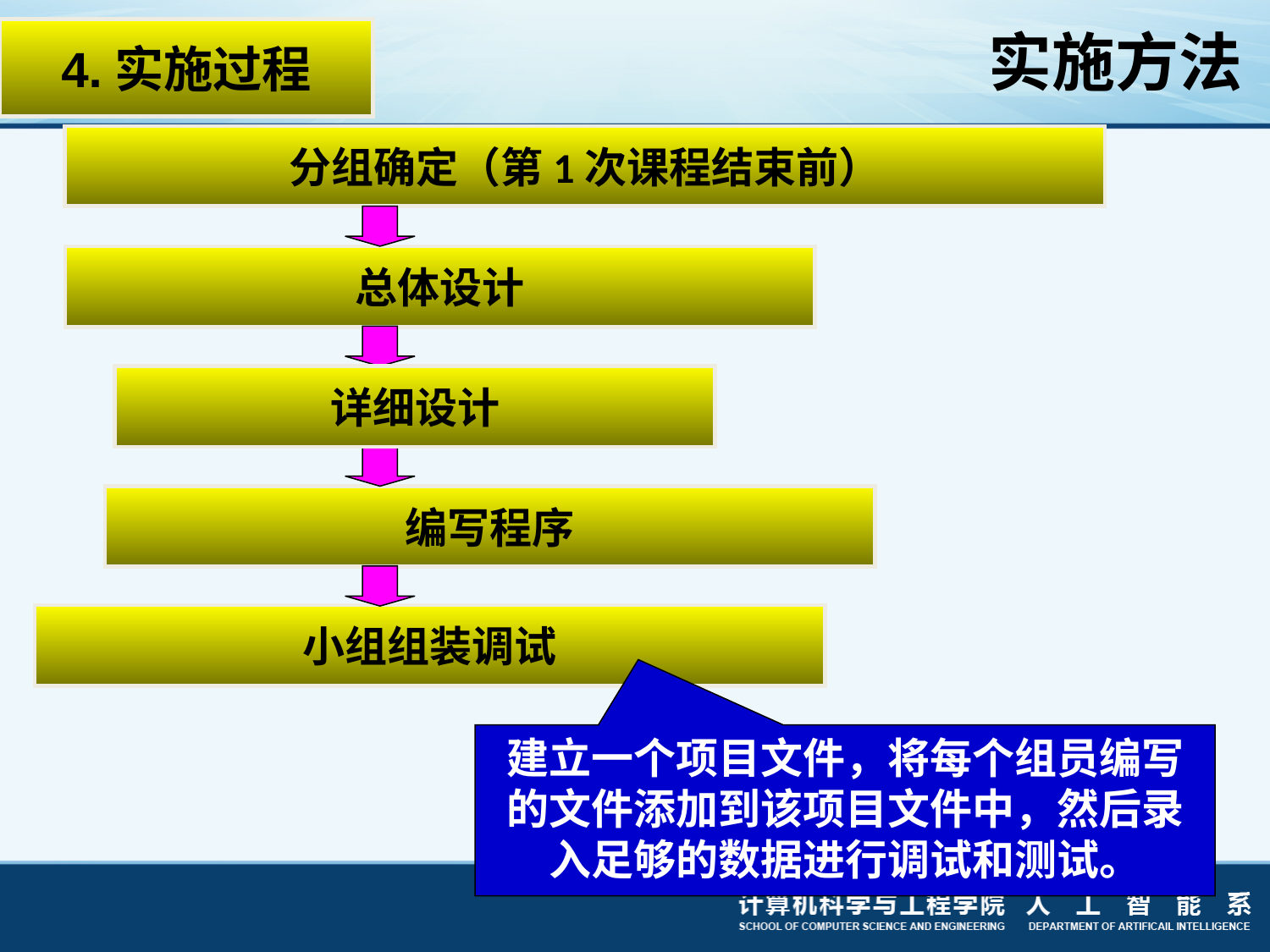

实施方法
4.实施过程
分组确定（第1次课程结束前）

总体设计

详细设计

编写程序

小组组装调试
建立一个项目文件，将每个组员编写的文件添加到该项目文件中，然后录入足够的数据进行调试和测试。